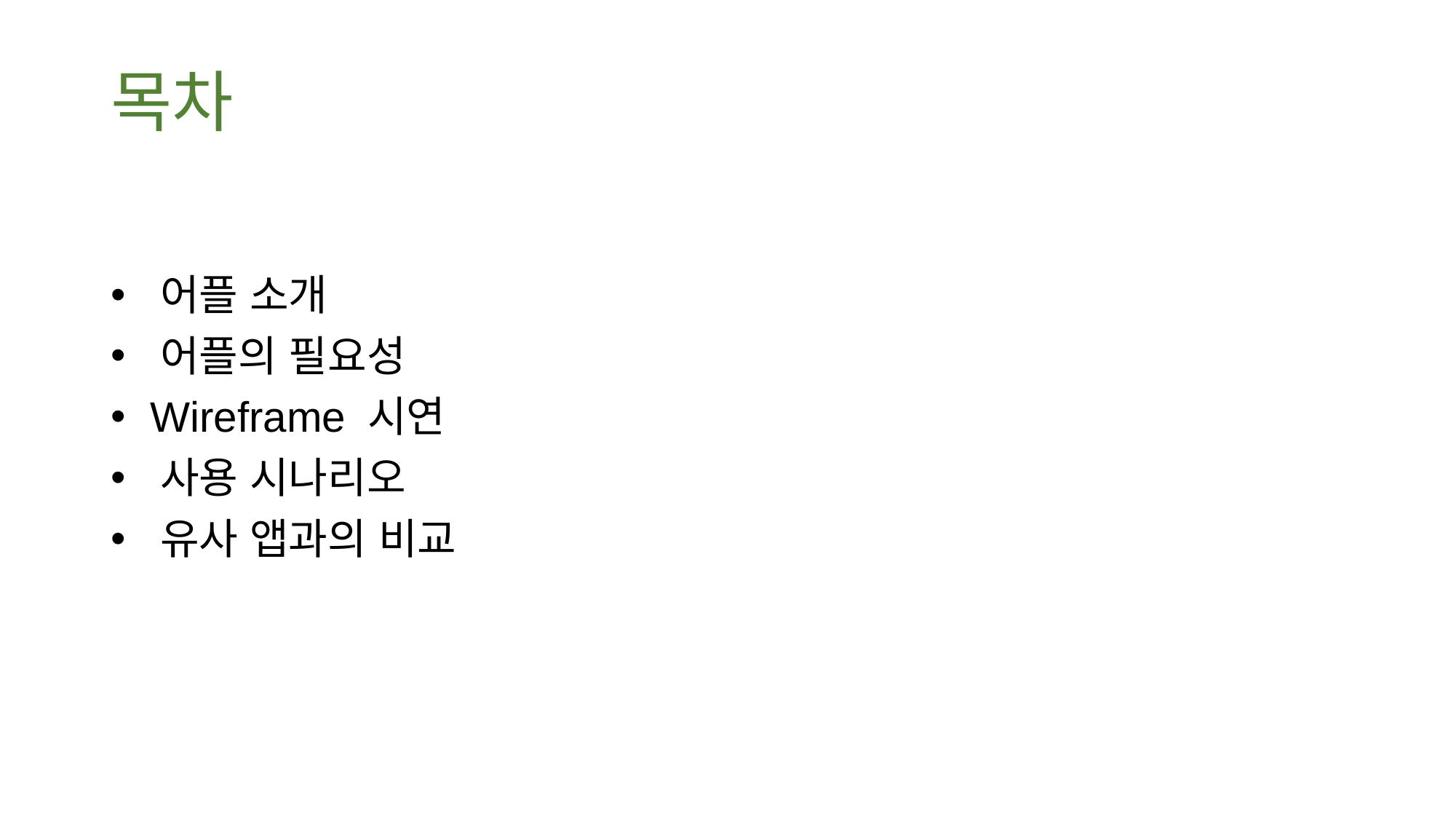

# 목차
 어플 소개
 어플의 필요성
 Wireframe 시연
 사용 시나리오
 유사 앱과의 비교